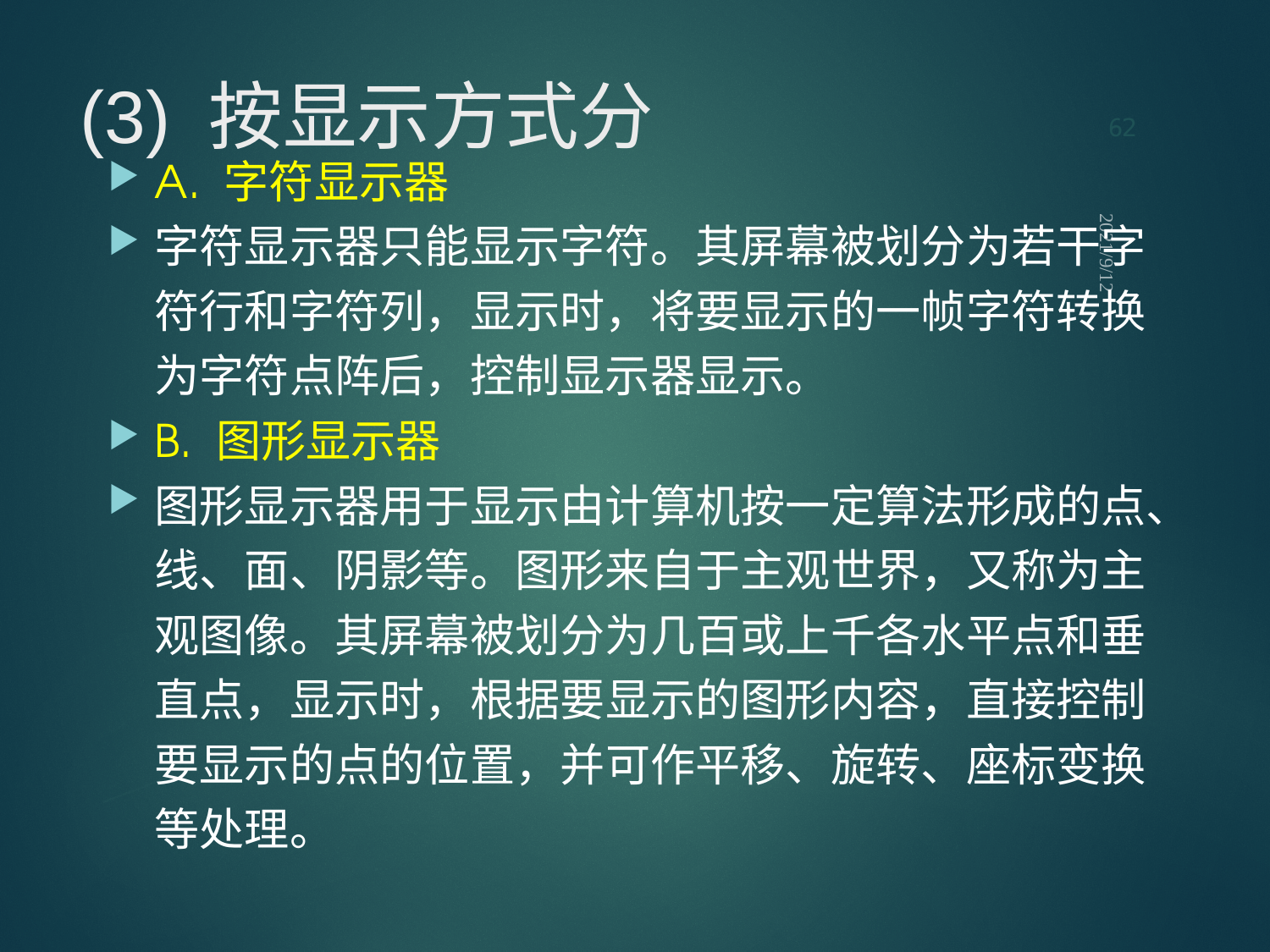

62
# (3) 按显示方式分
A. 字符显示器
字符显示器只能显示字符。其屏幕被划分为若干字符行和字符列，显示时，将要显示的一帧字符转换为字符点阵后，控制显示器显示。
B. 图形显示器
图形显示器用于显示由计算机按一定算法形成的点、线、面、阴影等。图形来自于主观世界，又称为主观图像。其屏幕被划分为几百或上千各水平点和垂直点，显示时，根据要显示的图形内容，直接控制要显示的点的位置，并可作平移、旋转、座标变换等处理。
2021/9/12